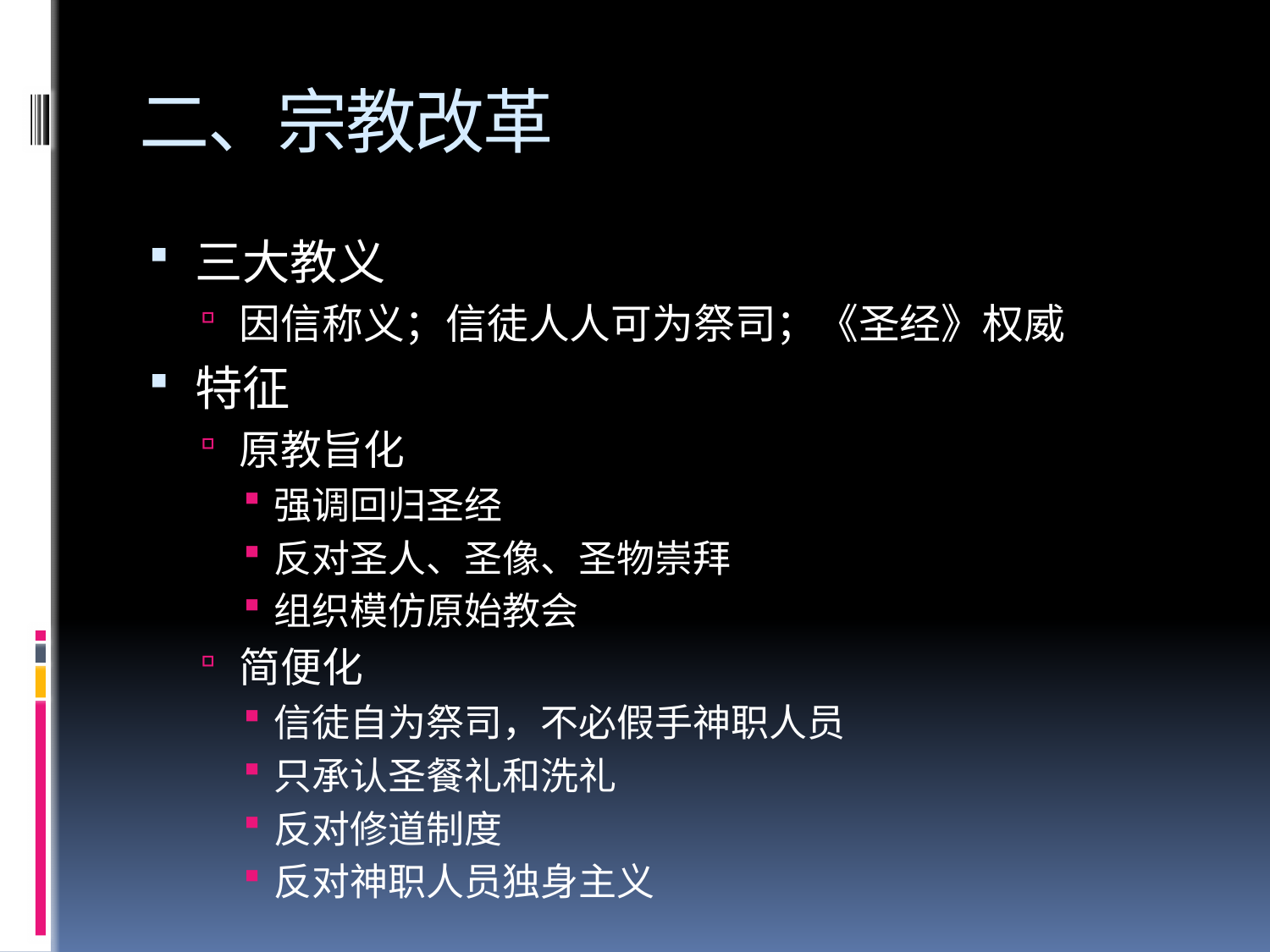

# 二、宗教改革
三大教义
因信称义；信徒人人可为祭司；《圣经》权威
特征
原教旨化
强调回归圣经
反对圣人、圣像、圣物崇拜
组织模仿原始教会
简便化
信徒自为祭司，不必假手神职人员
只承认圣餐礼和洗礼
反对修道制度
反对神职人员独身主义